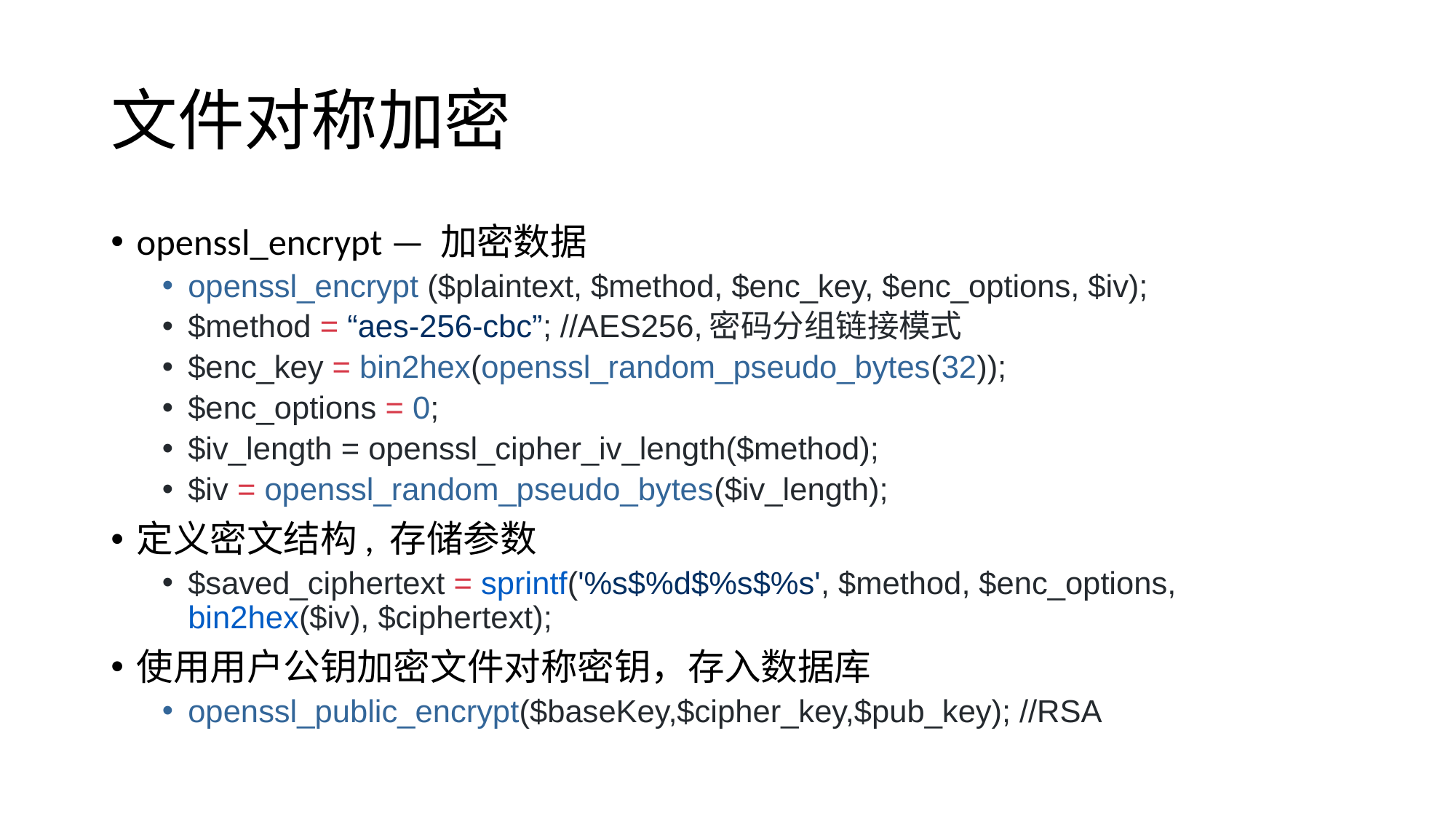

# 文件对称加密
openssl_encrypt — 加密数据
openssl_encrypt ($plaintext, $method, $enc_key, $enc_options, $iv);
$method = “aes-256-cbc”; //AES256,密码分组链接模式
$enc_key = bin2hex(openssl_random_pseudo_bytes(32));
$enc_options = 0;
$iv_length = openssl_cipher_iv_length($method);
$iv = openssl_random_pseudo_bytes($iv_length);
定义密文结构, 存储参数
$saved_ciphertext = sprintf('%s$%d$%s$%s', $method, $enc_options, bin2hex($iv), $ciphertext);
使用用户公钥加密文件对称密钥，存入数据库
openssl_public_encrypt($baseKey,$cipher_key,$pub_key); //RSA